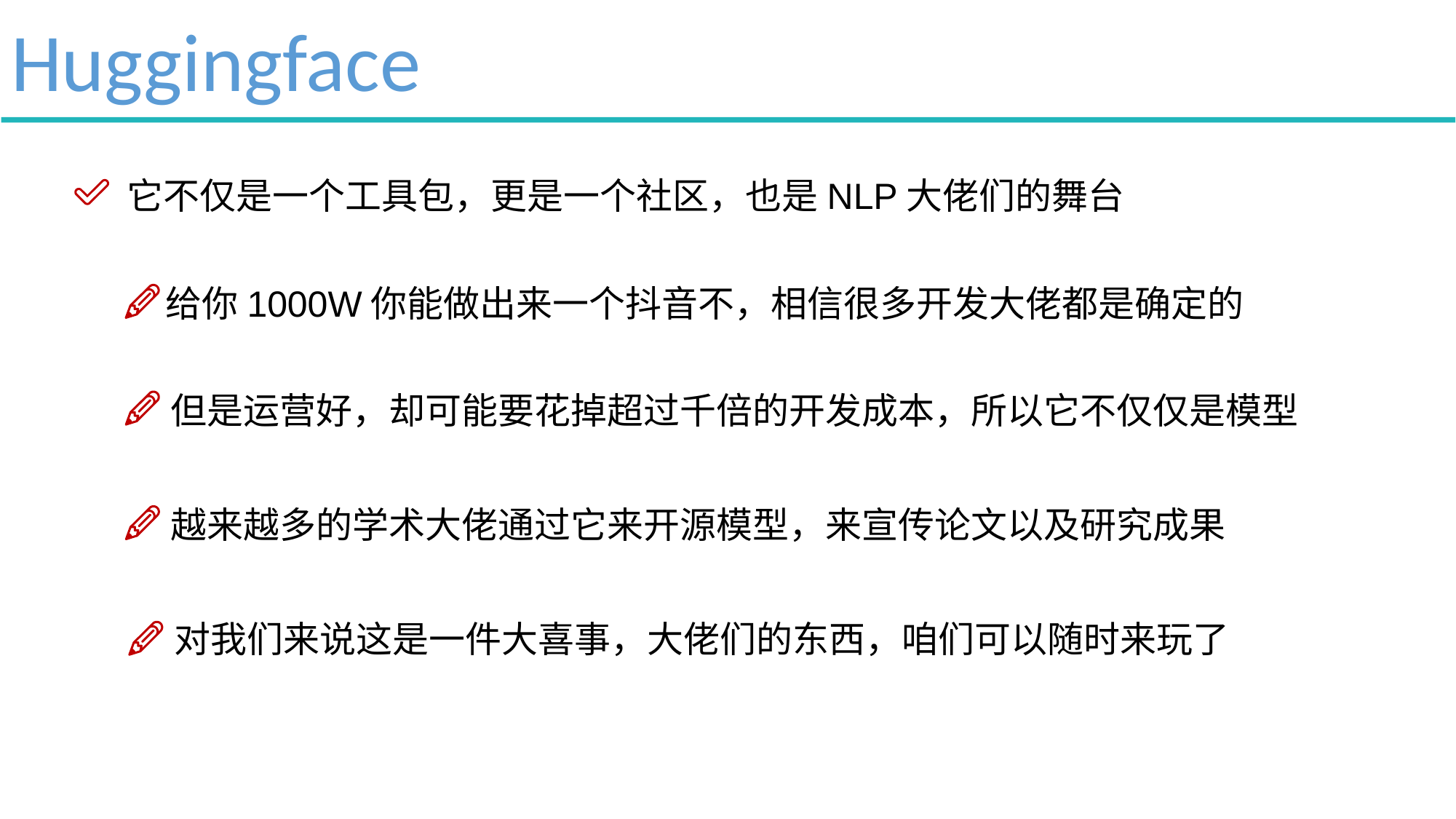

Huggingface
它不仅是一个工具包，更是一个社区，也是NLP大佬们的舞台

给你1000W你能做出来一个抖音不，相信很多开发大佬都是确定的

但是运营好，却可能要花掉超过千倍的开发成本，所以它不仅仅是模型

越来越多的学术大佬通过它来开源模型，来宣传论文以及研究成果

对我们来说这是一件大喜事，大佬们的东西，咱们可以随时来玩了